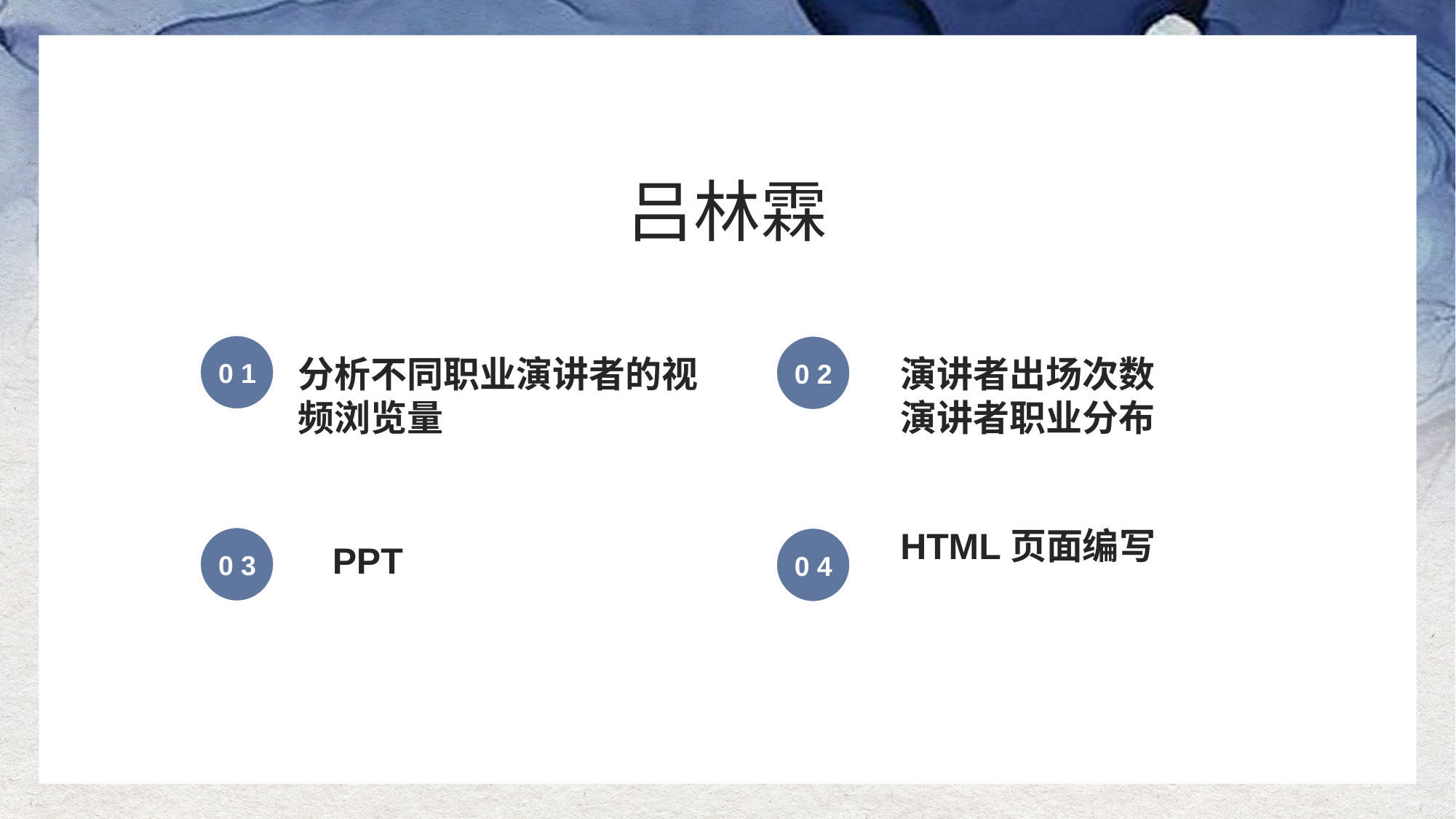

吕林霖
演讲者出场次数
演讲者职业分布

分析不同职业演讲者的视频浏览量

0 1
0 2
HTML页面编写
PPT

0 3
0 4